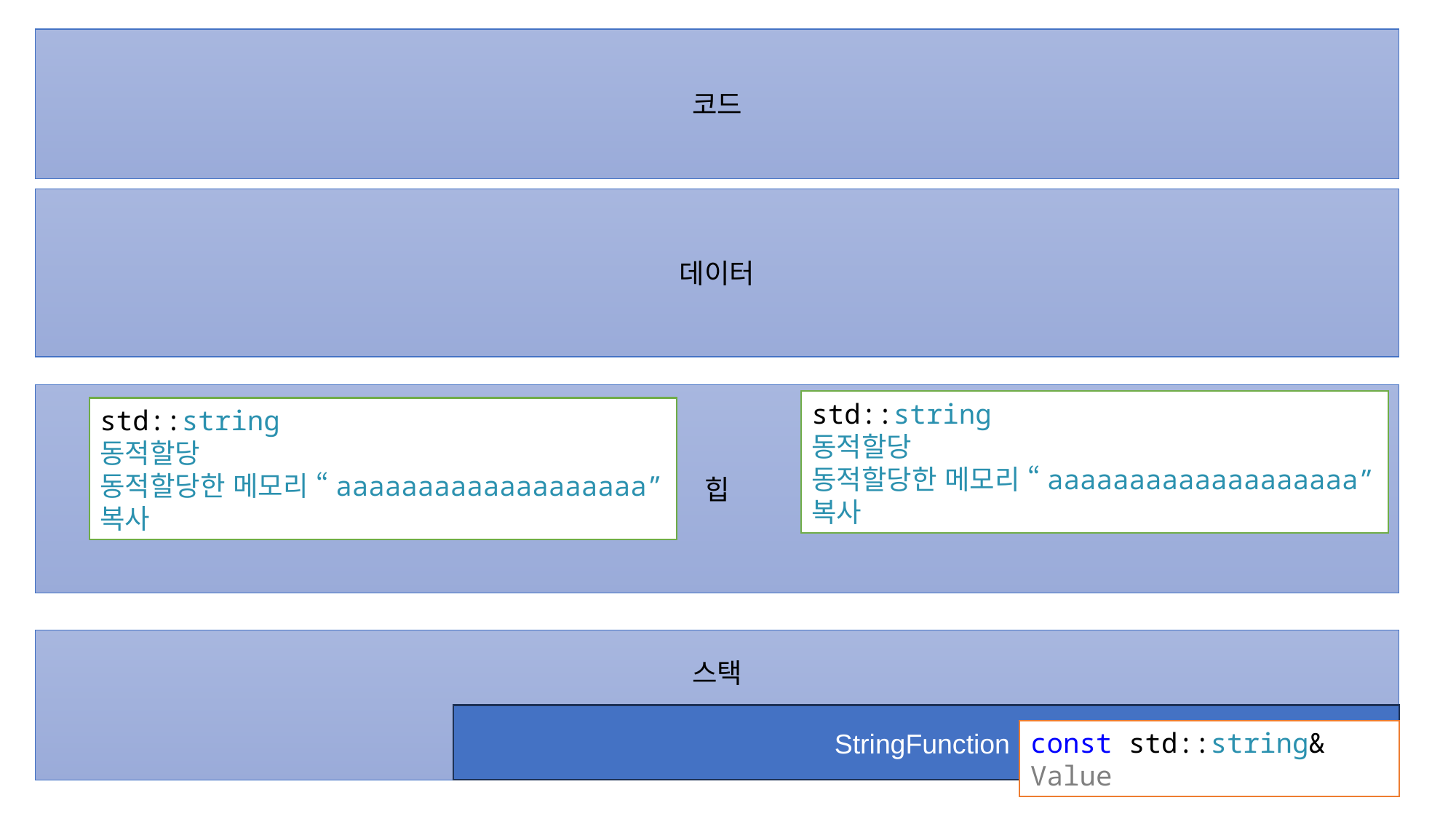

코드
데이터
힙
std::string
동적할당
동적할당한 메모리 “aaaaaaaaaaaaaaaaaaa” 복사
std::string
동적할당
동적할당한 메모리 “aaaaaaaaaaaaaaaaaaa” 복사
스택

StringFunction
const std::string& Value